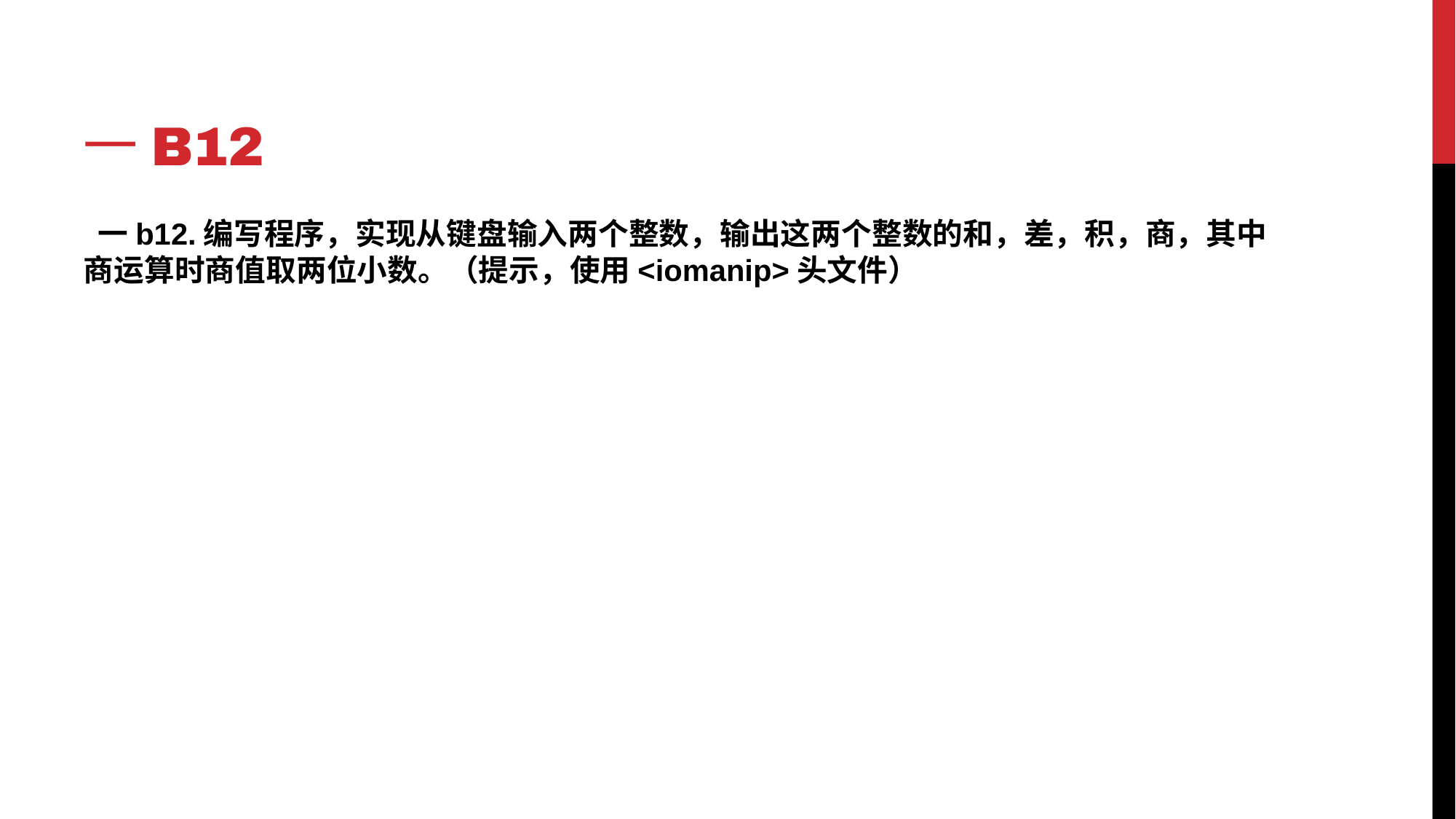

# 一b12
 一b12.编写程序，实现从键盘输入两个整数，输出这两个整数的和，差，积，商，其中商运算时商值取两位小数。（提示，使用<iomanip>头文件）